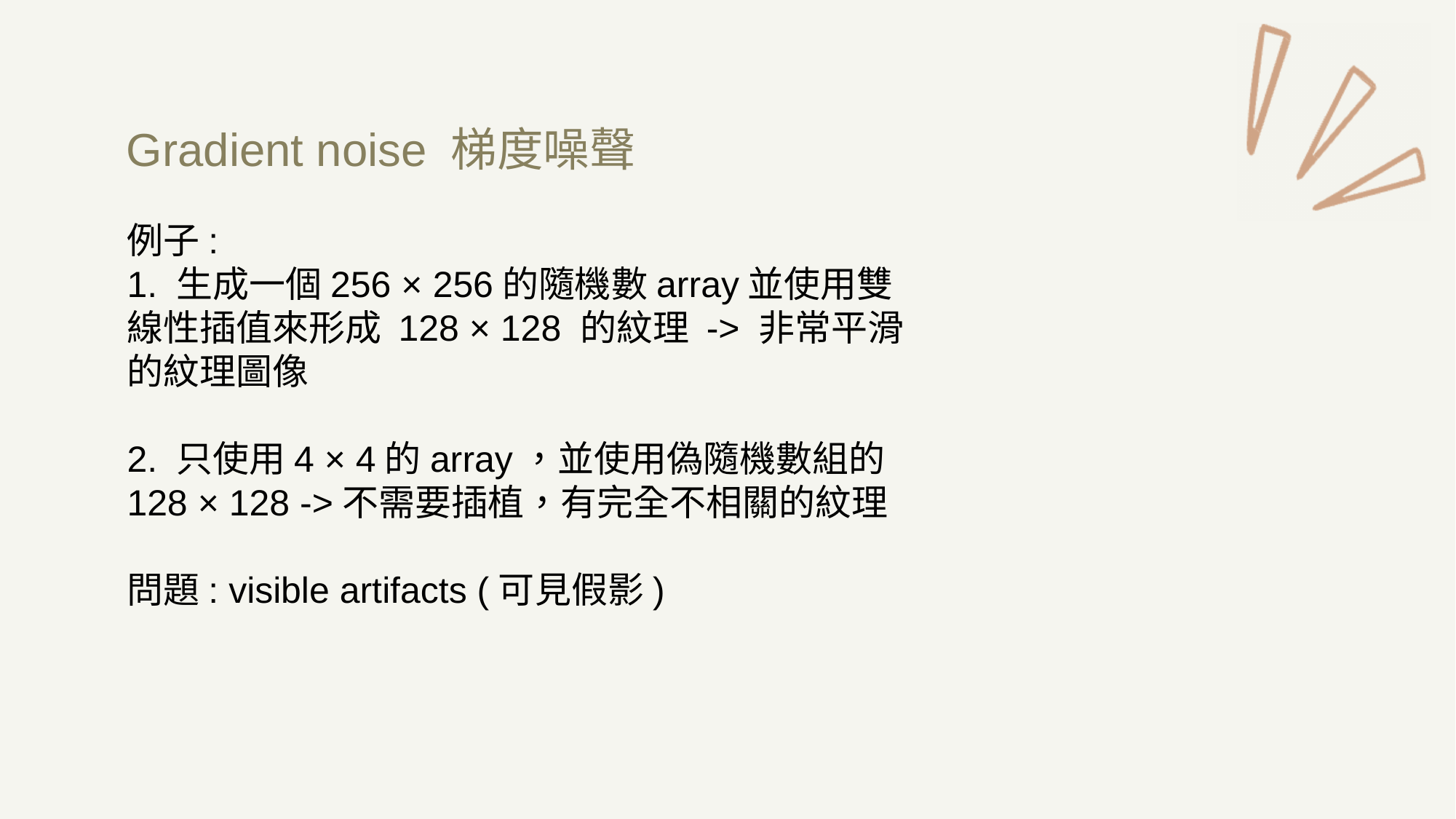

# Gradient noise 梯度噪聲
例子:
1. 生成一個256 × 256的隨機數array並使用雙線性插值來形成 128 × 128 的紋理 -> 非常平滑的紋理圖像

2. 只使用4 × 4的array，並使用偽隨機數組的 128 × 128 ->不需要插植，有完全不相關的紋理

問題: visible artifacts (可見假影)